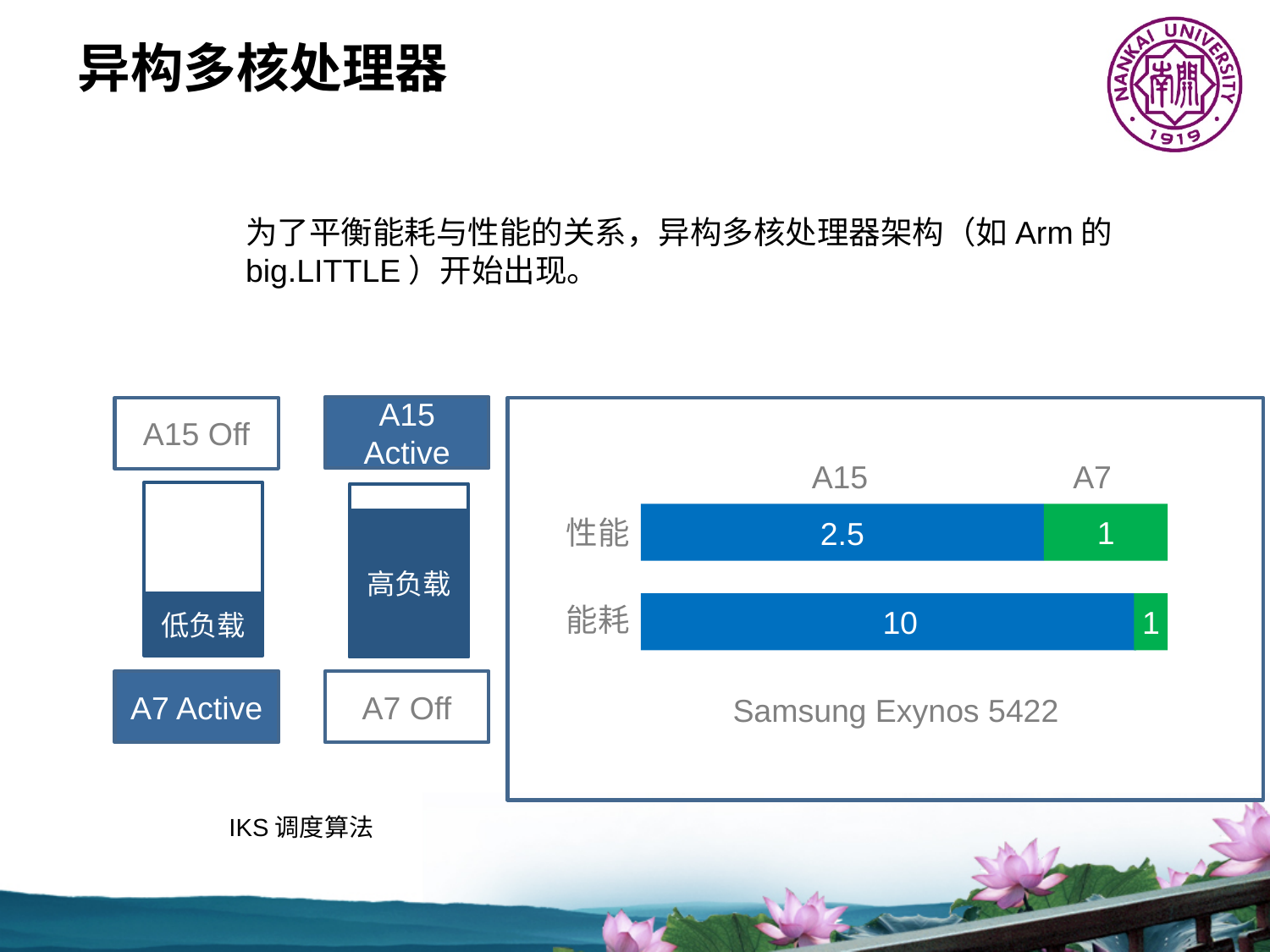

异构多核处理器
为了平衡能耗与性能的关系，异构多核处理器架构（如Arm的big.LITTLE）开始出现。

A15 Active
A15 Off

低负载

高负载
A7 Active
A7 Off
IKS调度算法

A15
A7

1
性能
2.5
能耗

10
1
Samsung Exynos 5422